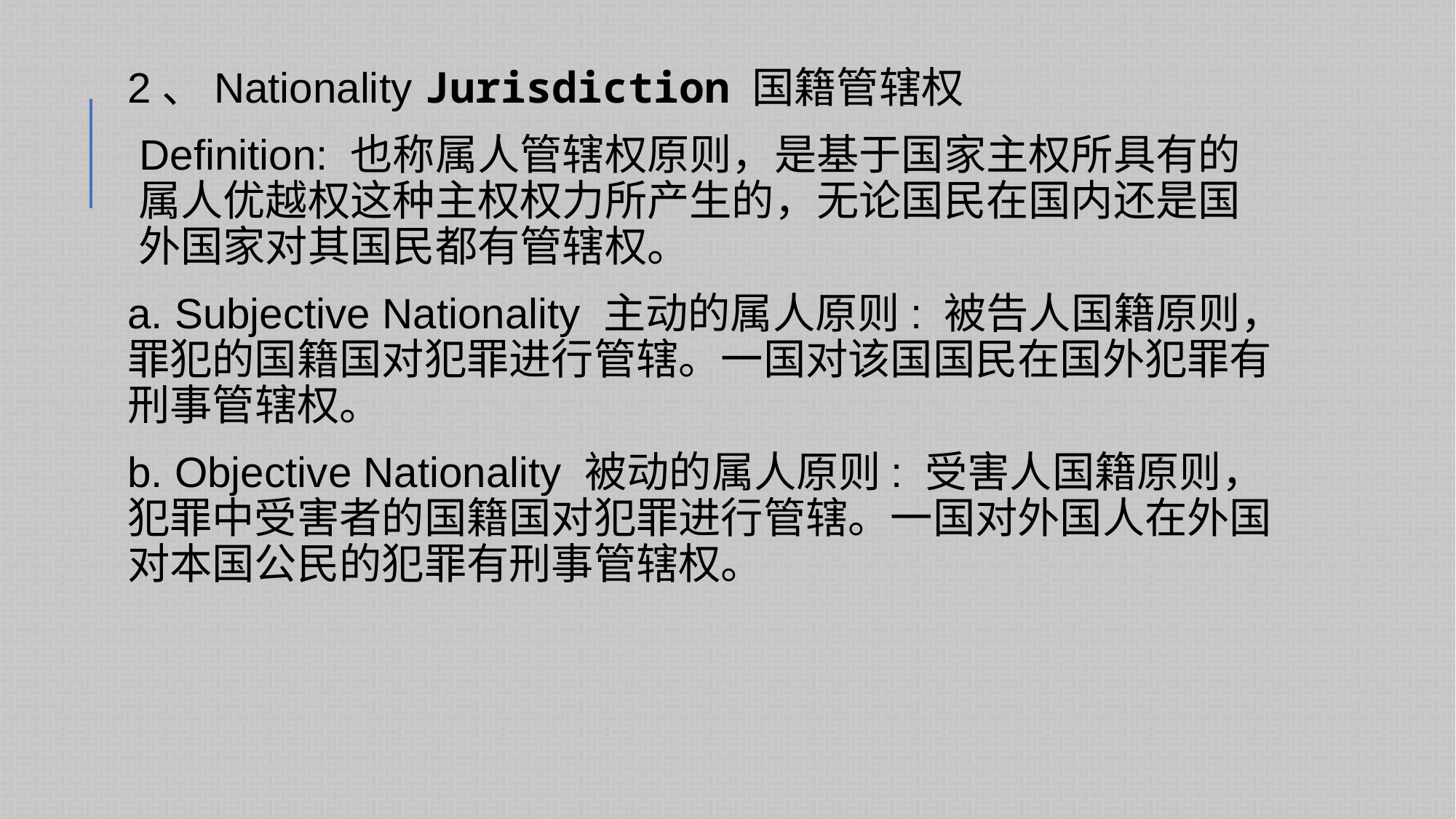

2、Nationality Jurisdiction 国籍管辖权
Definition: 也称属人管辖权原则，是基于国家主权所具有的属人优越权这种主权权力所产生的，无论国民在国内还是国外国家对其国民都有管辖权。
a. Subjective Nationality 主动的属人原则: 被告人国籍原则，罪犯的国籍国对犯罪进行管辖。一国对该国国民在国外犯罪有刑事管辖权。
b. Objective Nationality 被动的属人原则: 受害人国籍原则，犯罪中受害者的国籍国对犯罪进行管辖。一国对外国人在外国对本国公民的犯罪有刑事管辖权。